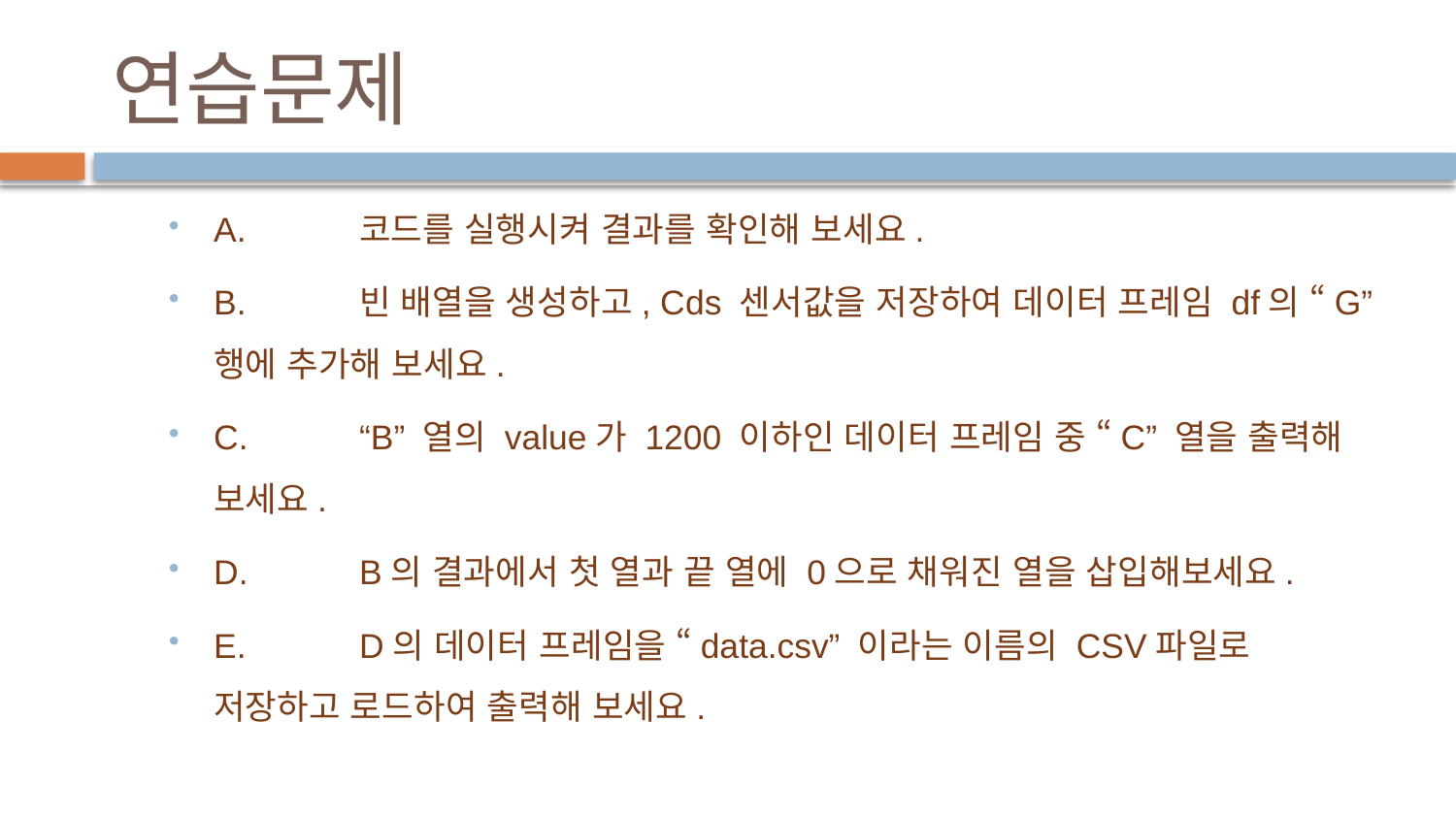

# 연습문제
A.	코드를 실행시켜 결과를 확인해 보세요.
B.	빈 배열을 생성하고, Cds 센서값을 저장하여 데이터 프레임 df의 “G” 행에 추가해 보세요.
C.	“B” 열의 value가 1200 이하인 데이터 프레임 중 “C” 열을 출력해 보세요.
D.	B의 결과에서 첫 열과 끝 열에 0으로 채워진 열을 삽입해보세요.
E.	D의 데이터 프레임을 “data.csv” 이라는 이름의 CSV파일로 저장하고 로드하여 출력해 보세요.